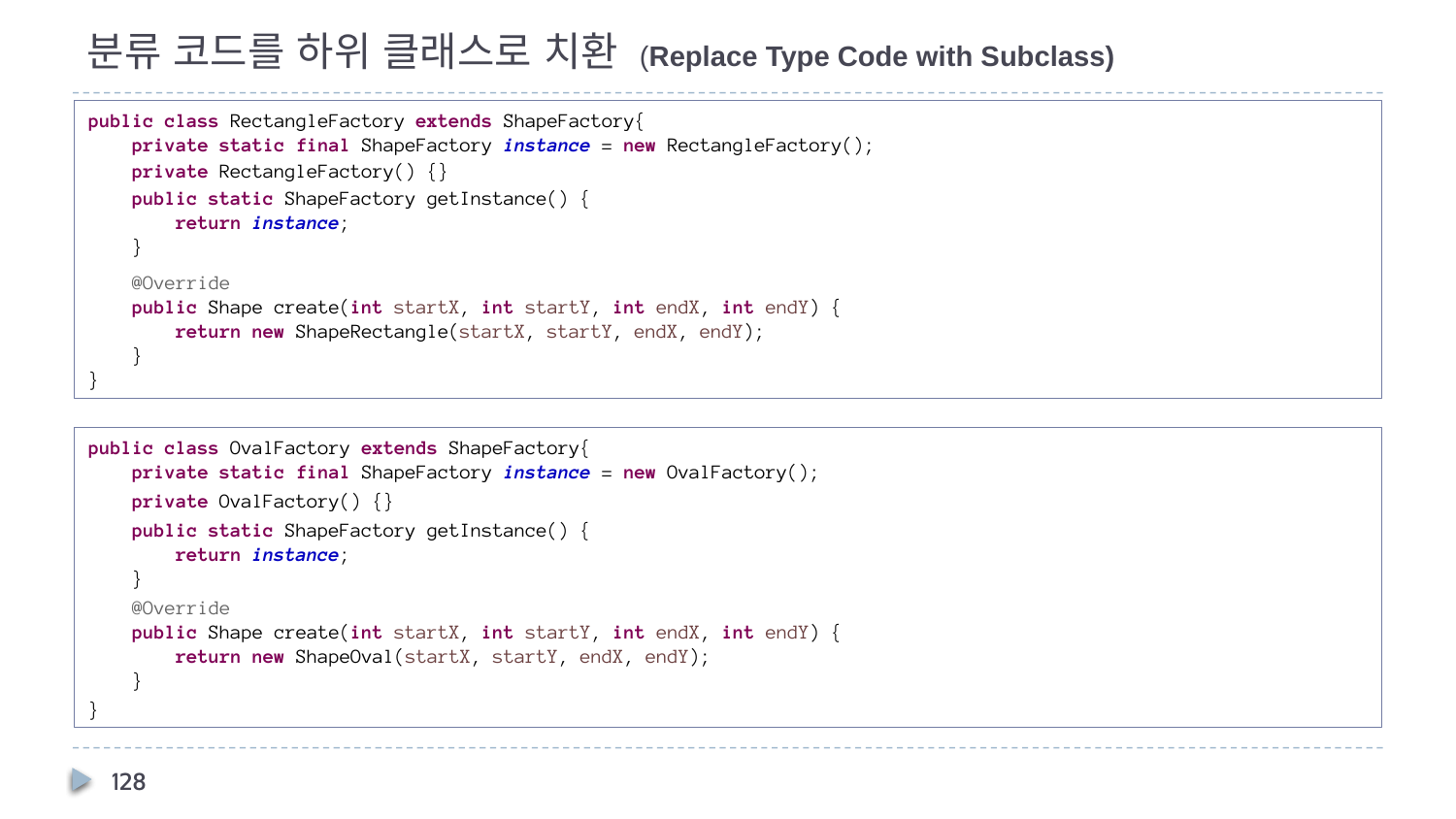

# 분류 코드를 하위 클래스로 치환 (Replace Type Code with Subclass)
public class RectangleFactory extends ShapeFactory{
    private static final ShapeFactory instance = new RectangleFactory();

    private RectangleFactory() {}

    public static ShapeFactory getInstance() {
        return instance;
    }

    @Override
    public Shape create(int startX, int startY, int endX, int endY) {
        return new ShapeRectangle(startX, startY, endX, endY);
    }
}
public class OvalFactory extends ShapeFactory{
    private static final ShapeFactory instance = new OvalFactory();

    private OvalFactory() {}

    public static ShapeFactory getInstance() {
        return instance;
    }

    @Override
    public Shape create(int startX, int startY, int endX, int endY) {
        return new ShapeOval(startX, startY, endX, endY);
    }

}
128